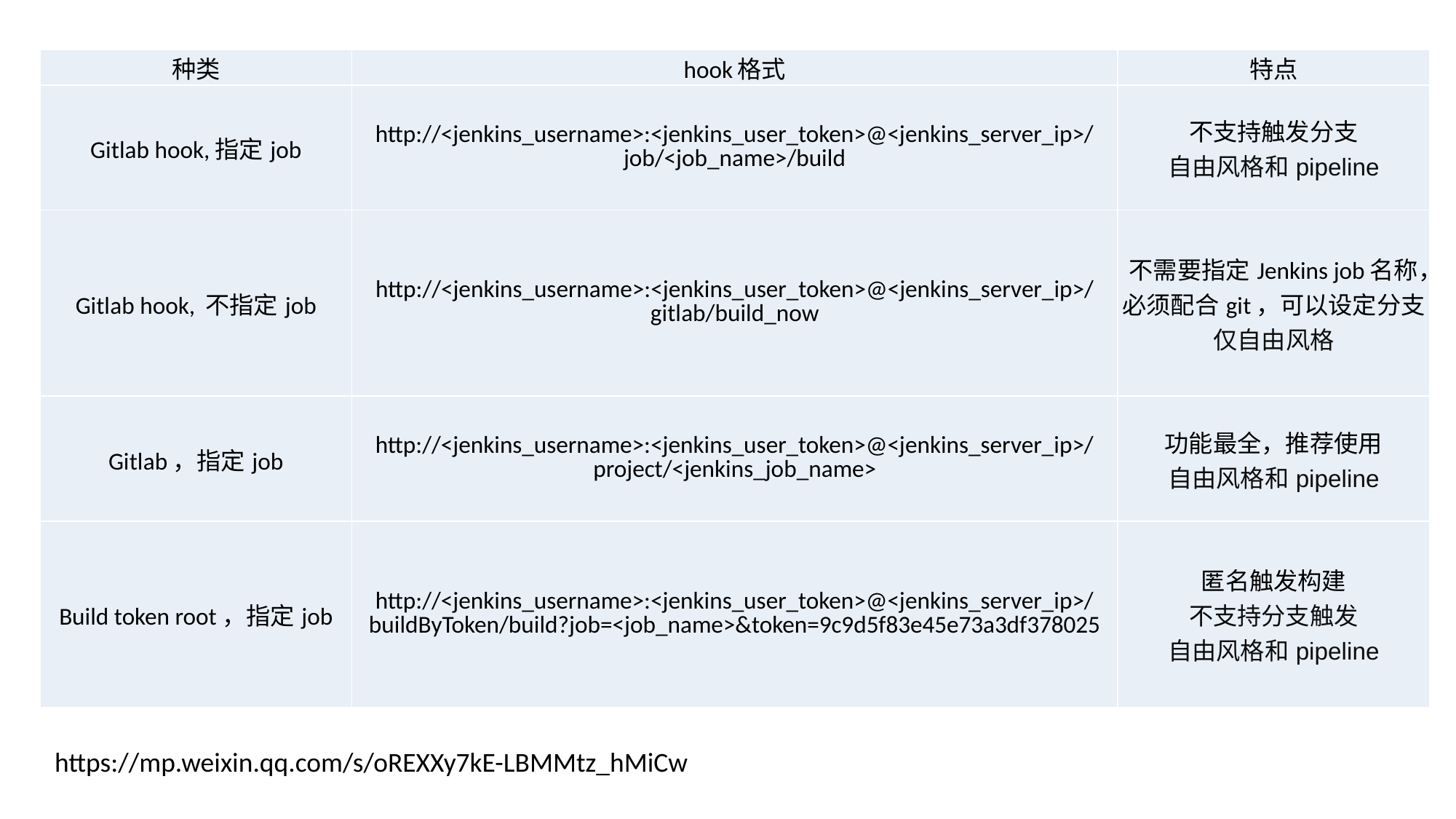

| 种类 | hook格式 | 特点 |
| --- | --- | --- |
| Gitlab hook,指定job | http://<jenkins\_username>:<jenkins\_user\_token>@<jenkins\_server\_ip>/job/<job\_name>/build | 不支持触发分支 自由风格和pipeline |
| Gitlab hook, 不指定job | http://<jenkins\_username>:<jenkins\_user\_token>@<jenkins\_server\_ip>/gitlab/build\_now | 不需要指定Jenkins job名称，必须配合git，可以设定分支 仅自由风格 |
| Gitlab，指定job | http://<jenkins\_username>:<jenkins\_user\_token>@<jenkins\_server\_ip>/project/<jenkins\_job\_name> | 功能最全，推荐使用 自由风格和pipeline |
| Build token root，指定job | http://<jenkins\_username>:<jenkins\_user\_token>@<jenkins\_server\_ip>/buildByToken/build?job=<job\_name>&token=9c9d5f83e45e73a3df378025 | 匿名触发构建 不支持分支触发 自由风格和pipeline |
https://mp.weixin.qq.com/s/oREXXy7kE-LBMMtz_hMiCw